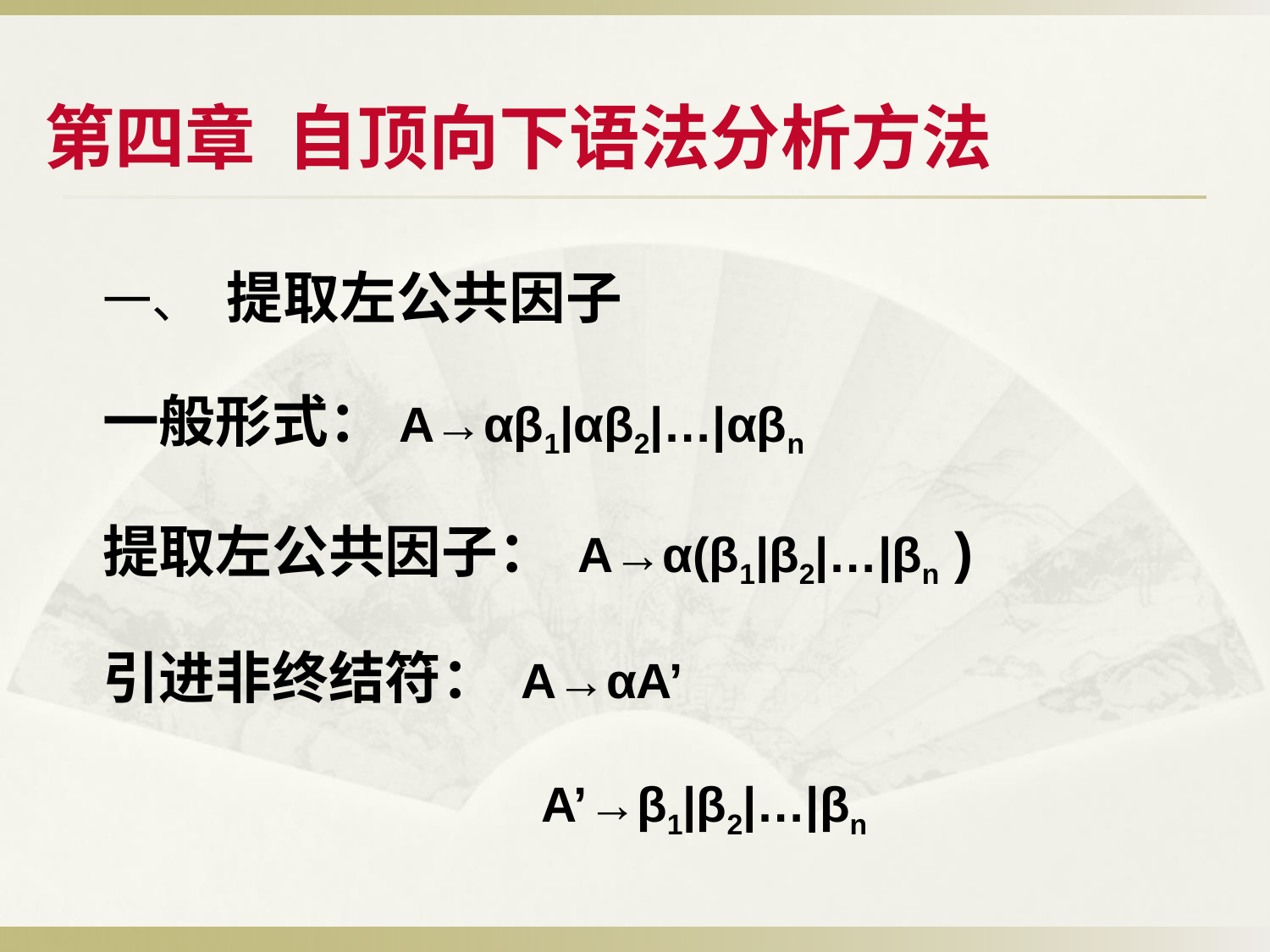

第四章  自顶向下语法分析方法
一、  提取左公共因子
一般形式：A→αβ1|αβ2|…|αβn
提取左公共因子： A→α(β1|β2|…|βn )
引进非终结符： A→αA’
                            A’→β1|β2|…|βn